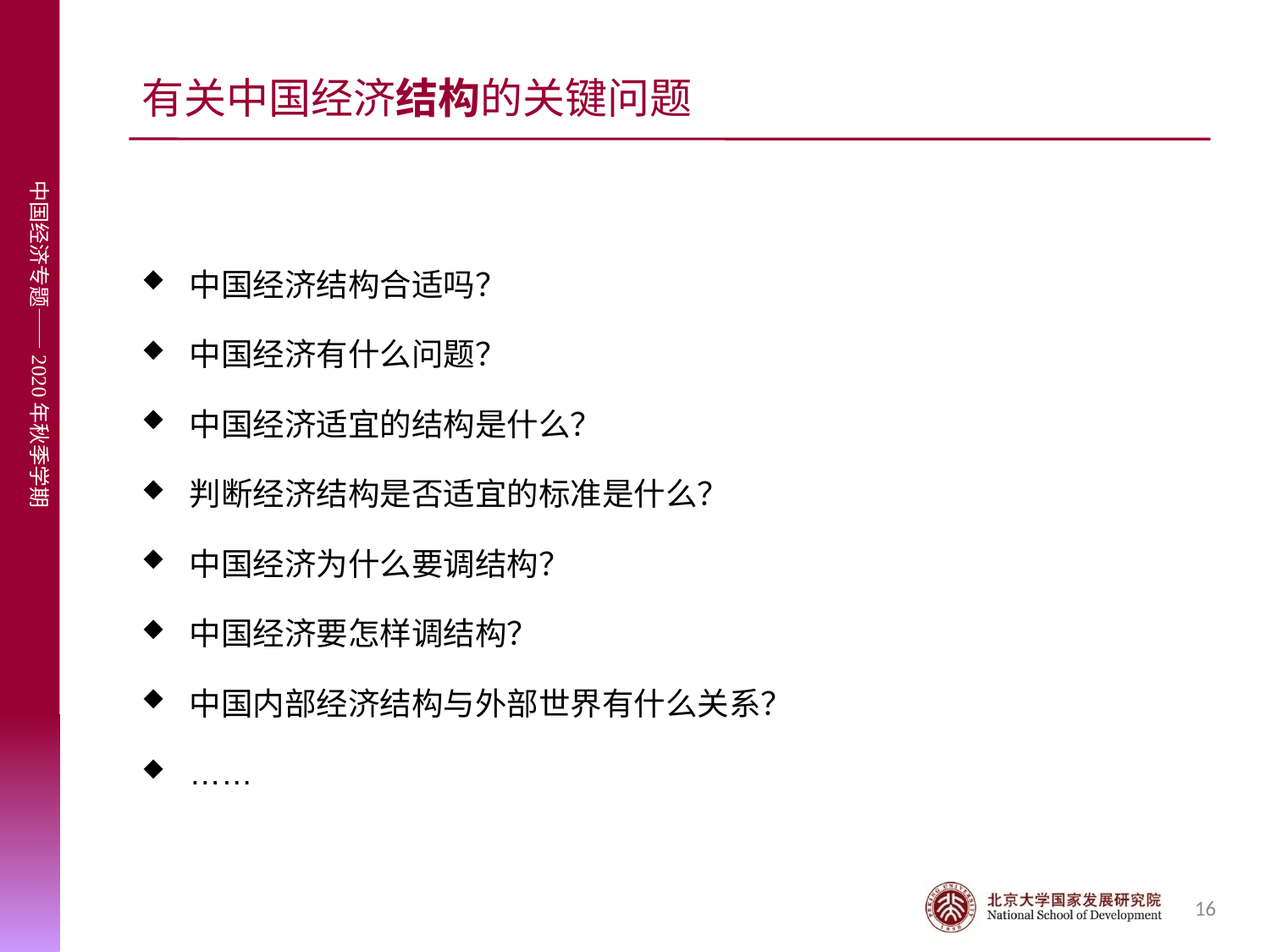

# 有关中国经济结构的关键问题

中国经济结构合适吗？
中国经济有什么问题？
中国经济适宜的结构是什么？
判断经济结构是否适宜的标准是什么？
中国经济为什么要调结构？
中国经济要怎样调结构？
中国内部经济结构与外部世界有什么关系？
……
16